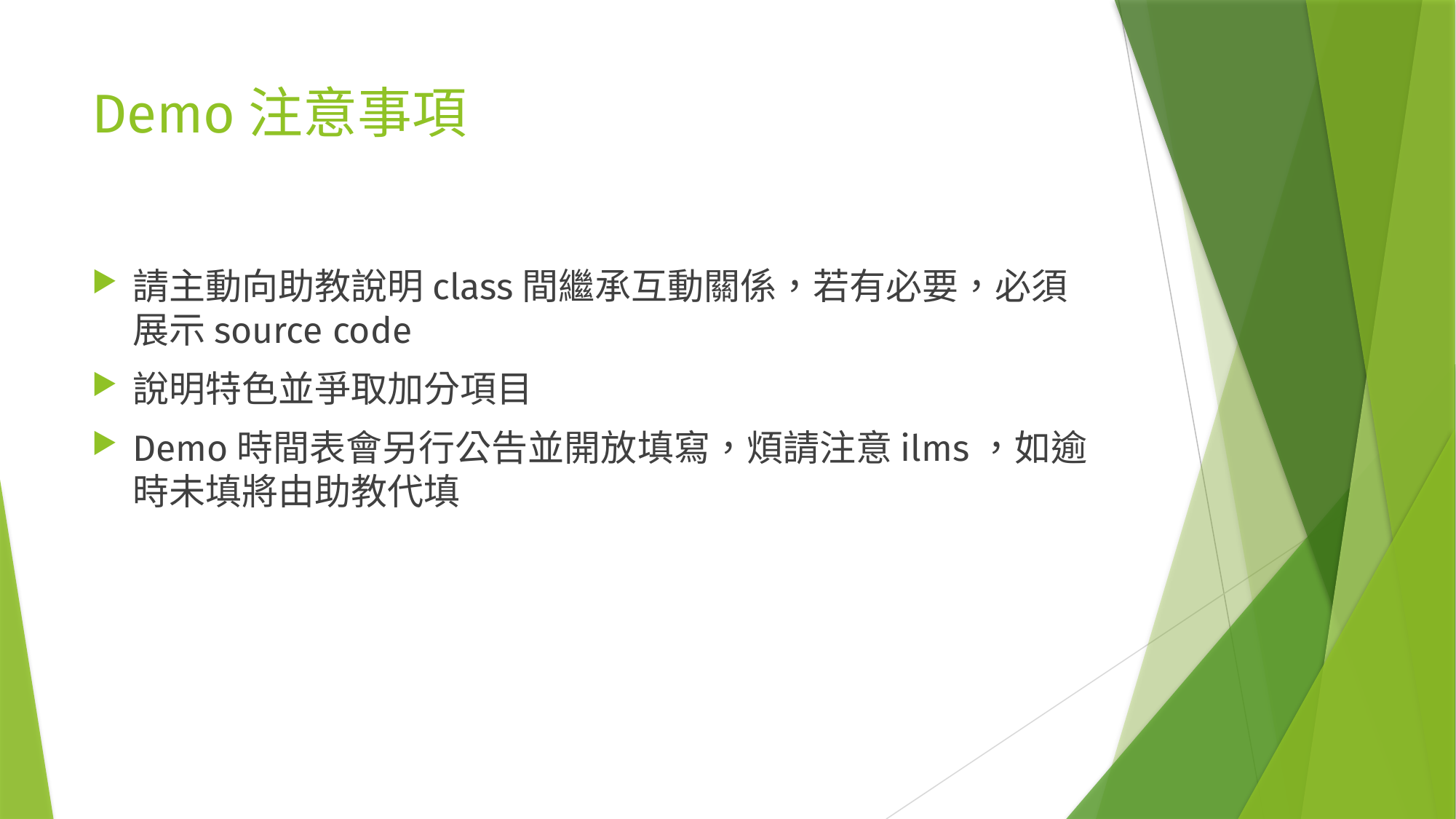

# Demo注意事項
請主動向助教說明class間繼承互動關係，若有必要，必須展示source code
說明特色並爭取加分項目
Demo時間表會另行公告並開放填寫，煩請注意ilms，如逾時未填將由助教代填